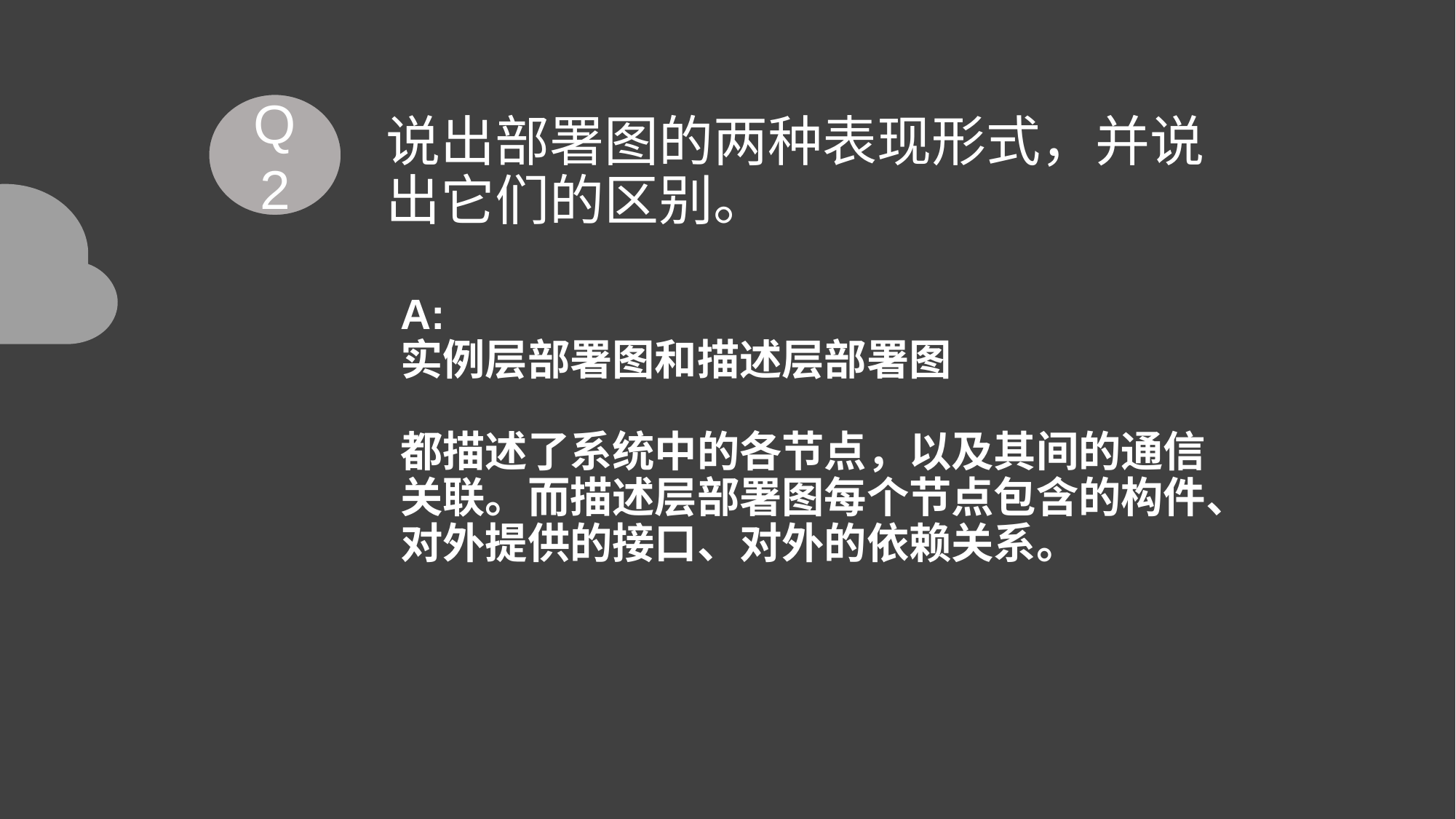

Q2
# 说出部署图的两种表现形式，并说出它们的区别。

A:
实例层部署图和描述层部署图

都描述了系统中的各节点，以及其间的通信关联。而描述层部署图每个节点包含的构件、对外提供的接口、对外的依赖关系。